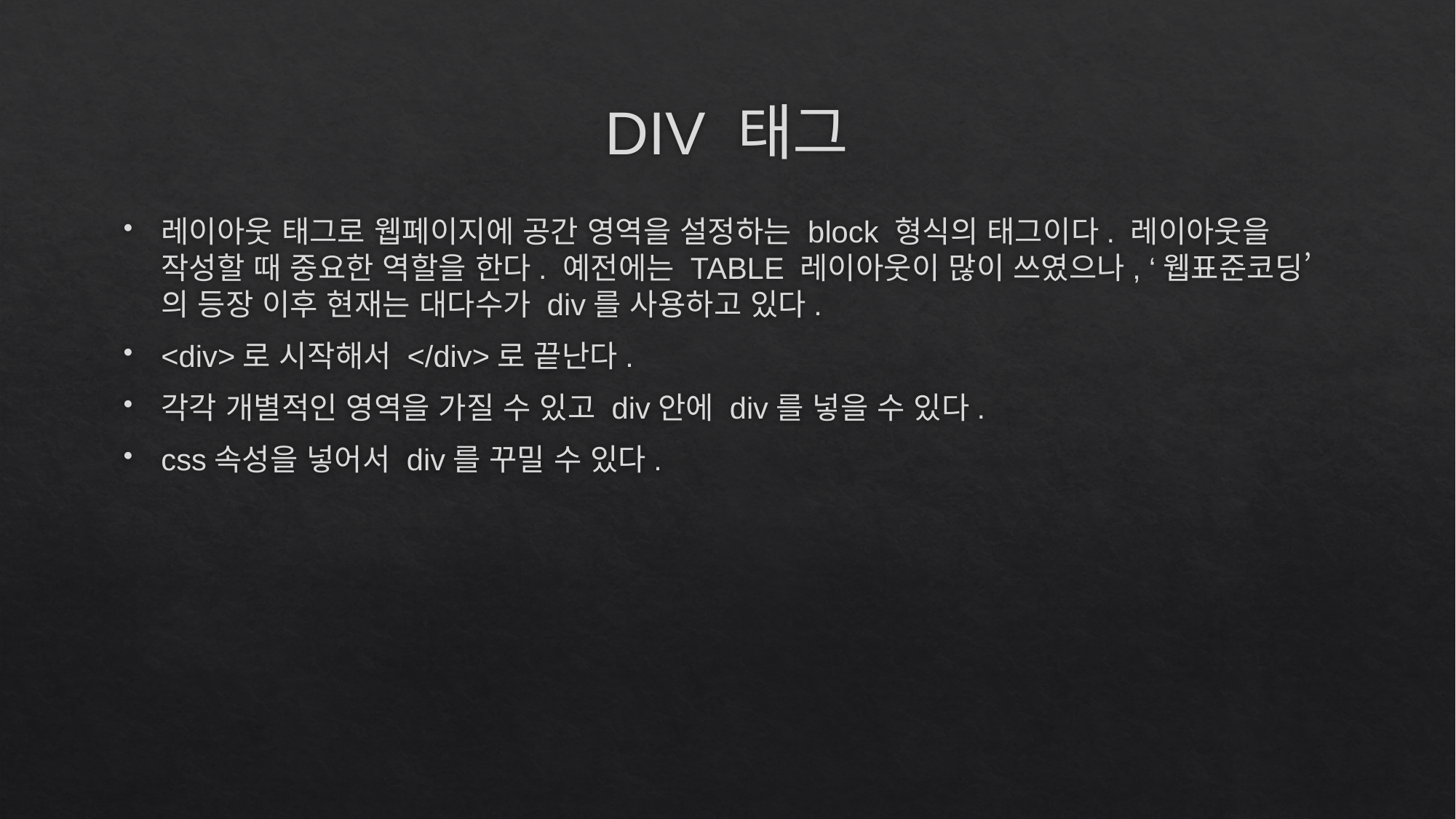

# DIV 태그
레이아웃 태그로 웹페이지에 공간 영역을 설정하는 block 형식의 태그이다. 레이아웃을 작성할 때 중요한 역할을 한다. 예전에는 TABLE 레이아웃이 많이 쓰였으나, ‘웹표준코딩’의 등장 이후 현재는 대다수가 div를 사용하고 있다.
<div>로 시작해서 </div>로 끝난다.
각각 개별적인 영역을 가질 수 있고 div안에 div를 넣을 수 있다.
css속성을 넣어서 div를 꾸밀 수 있다.